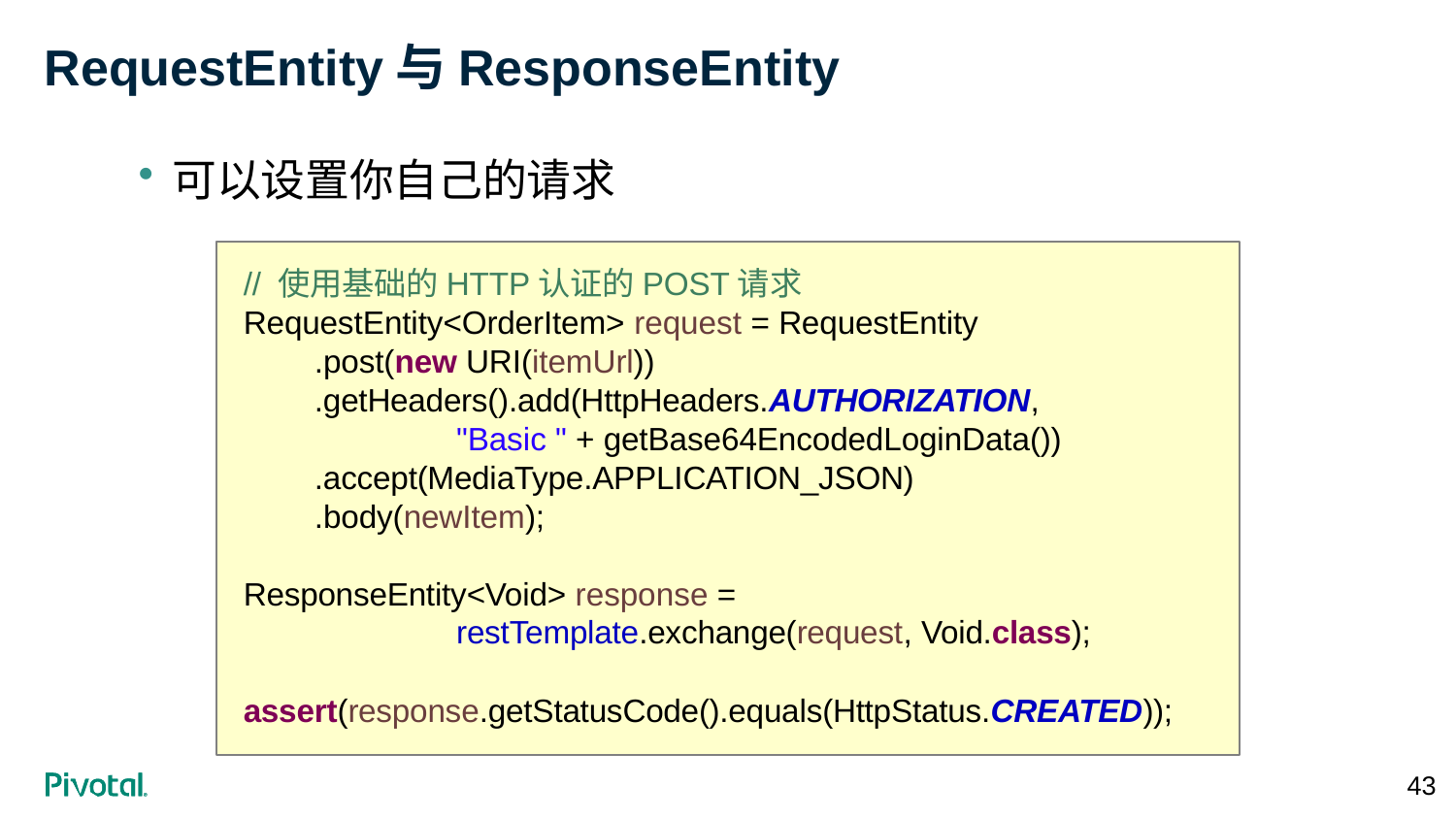

# RequestEntity与ResponseEntity
可以设置你自己的请求

// 使用基础的HTTP认证的POST请求
RequestEntity<OrderItem> request = RequestEntity
        .post(new URI(itemUrl))
        .getHeaders().add(HttpHeaders.AUTHORIZATION,
                        "Basic " + getBase64EncodedLoginData())
        .accept(MediaType.APPLICATION_JSON)
        .body(newItem);

ResponseEntity<Void> response =
                        restTemplate.exchange(request, Void.class);

assert(response.getStatusCode().equals(HttpStatus.CREATED));
43